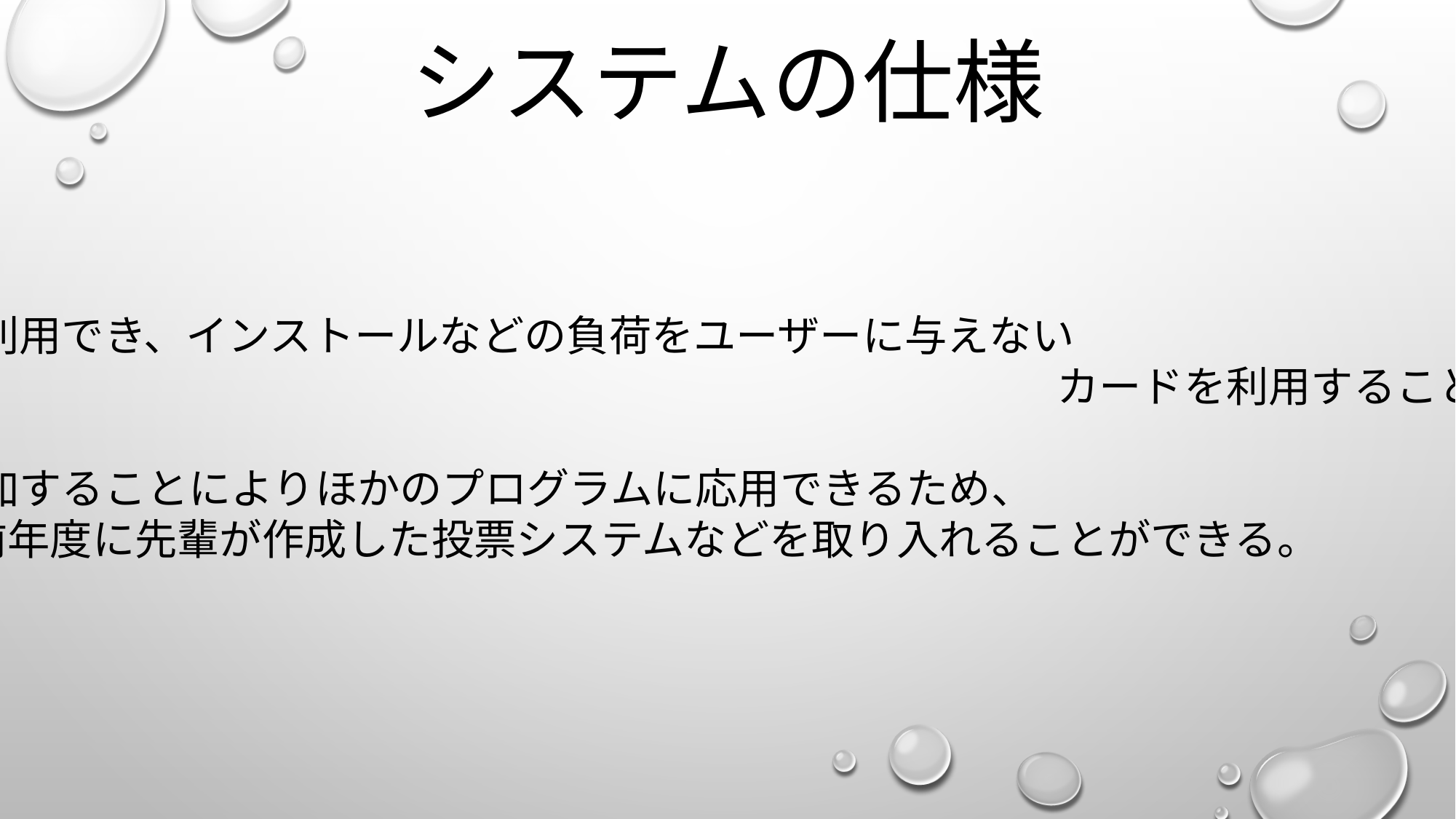

システムの仕様

ウェブサイトから利用でき、インストールなどの負荷をユーザーに与えない
													カードを利用することで楽に出席できる

ログイン情報を追加することによりほかのプログラムに応用できるため、
			前年度に先輩が作成した投票システムなどを取り入れることができる。